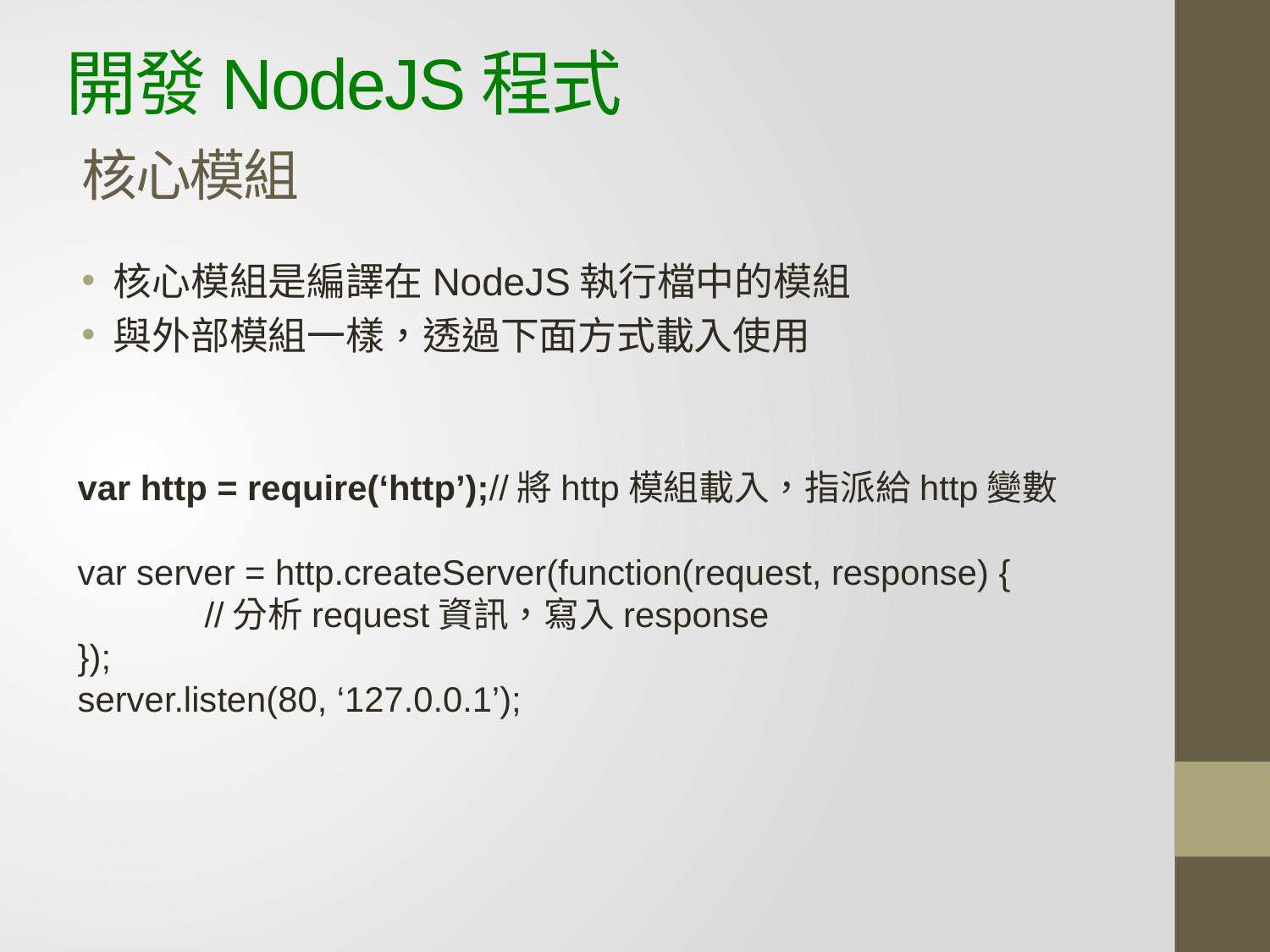

# 開發NodeJS程式 核心模組

核心模組是編譯在NodeJS執行檔中的模組
與外部模組一樣，透過下面方式載入使用

var http = require(‘http’);//將http模組載入，指派給http變數

var server = http.createServer(function(request, response) {
	//分析request資訊，寫入response
});
server.listen(80, ‘127.0.0.1’);